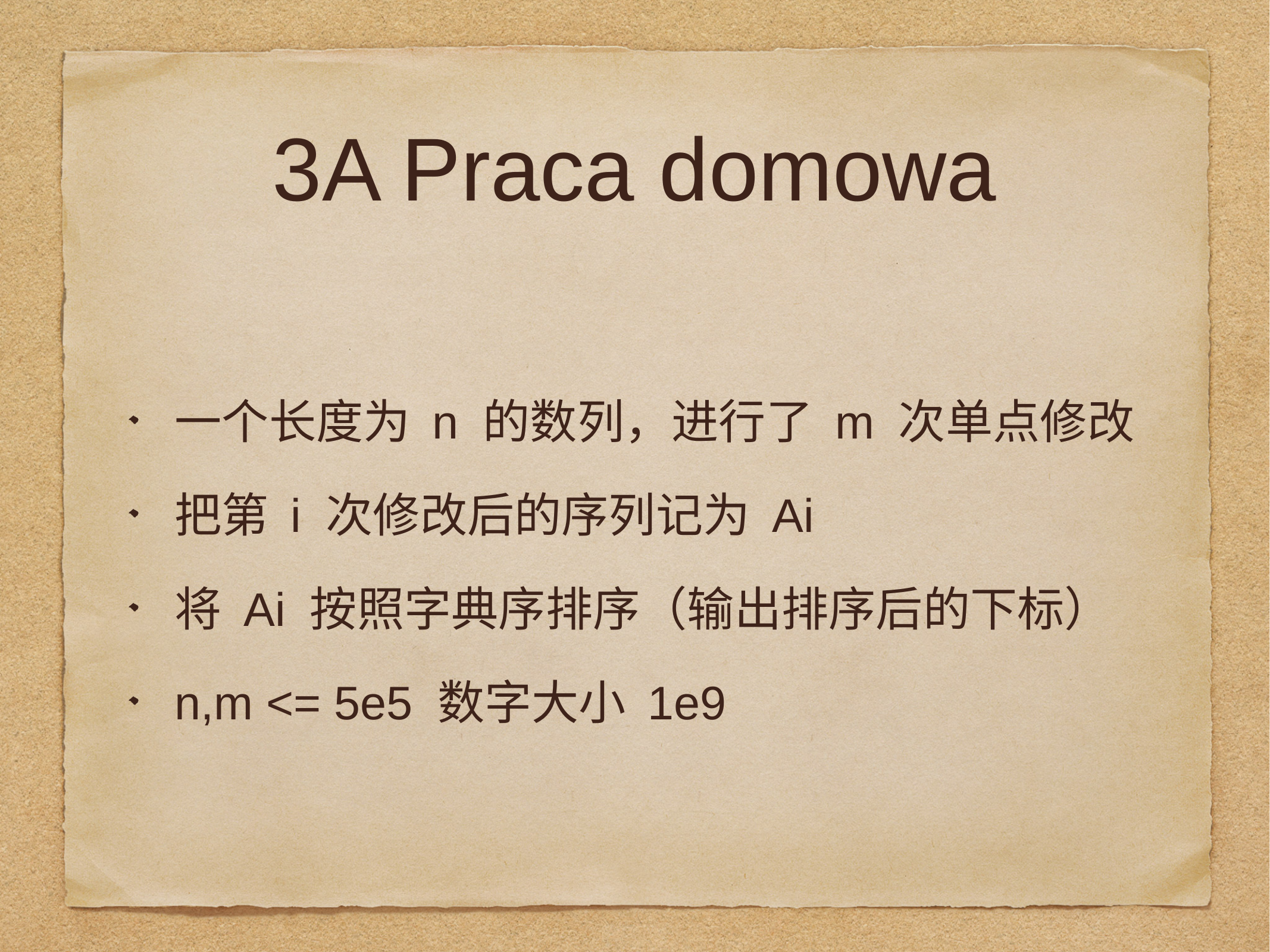

# 3A Praca domowa
一个长度为 n 的数列，进行了 m 次单点修改
把第 i 次修改后的序列记为 Ai
将 Ai 按照字典序排序（输出排序后的下标）
n,m <= 5e5 数字大小 1e9